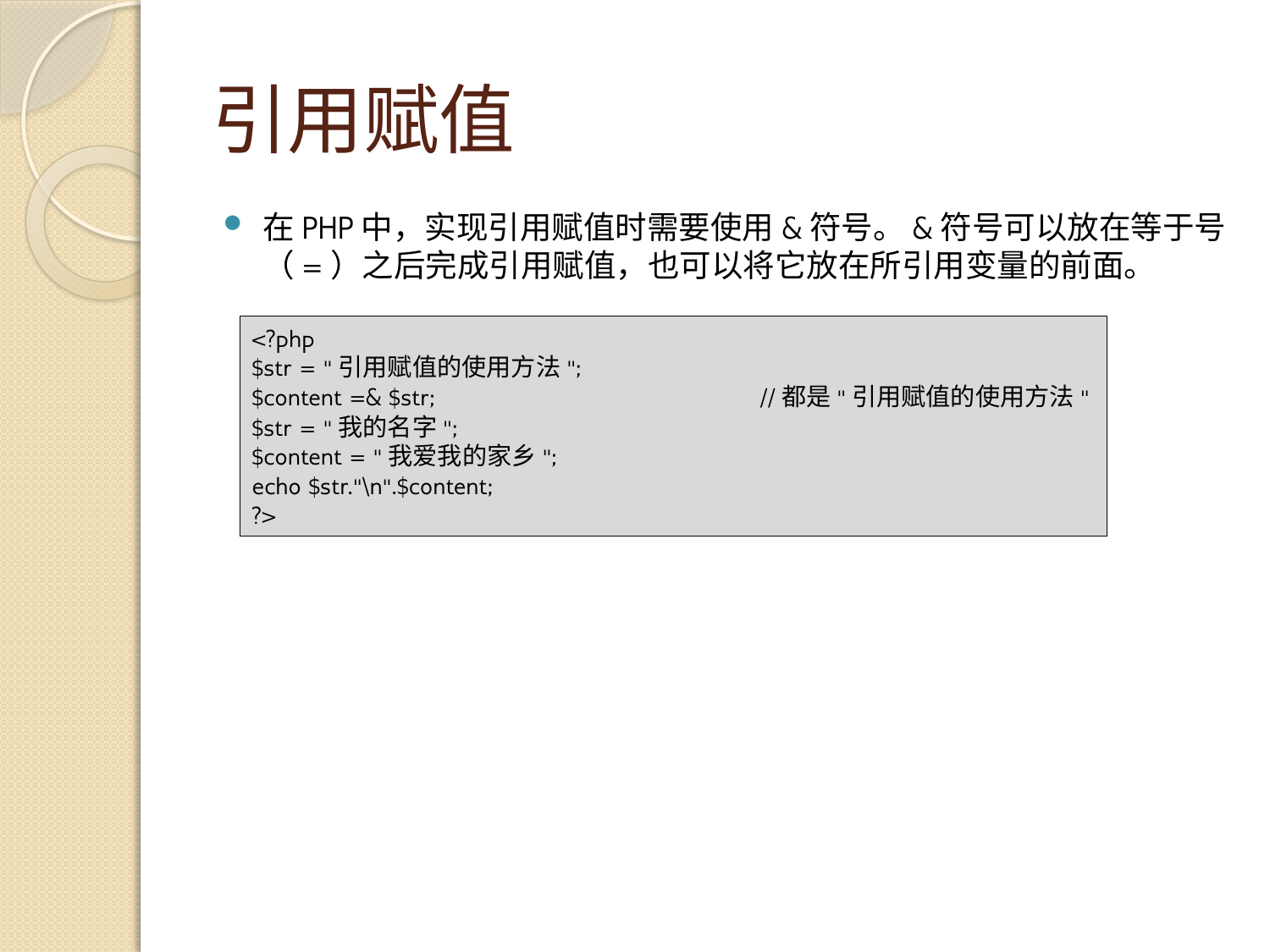

# 引用赋值
在PHP中，实现引用赋值时需要使用&符号。&符号可以放在等于号（=）之后完成引用赋值，也可以将它放在所引用变量的前面。
<?php
$str = "引用赋值的使用方法";
$content =& $str;			//都是"引用赋值的使用方法"
$str = "我的名字";
$content = "我爱我的家乡";
echo $str."\n".$content;
?>